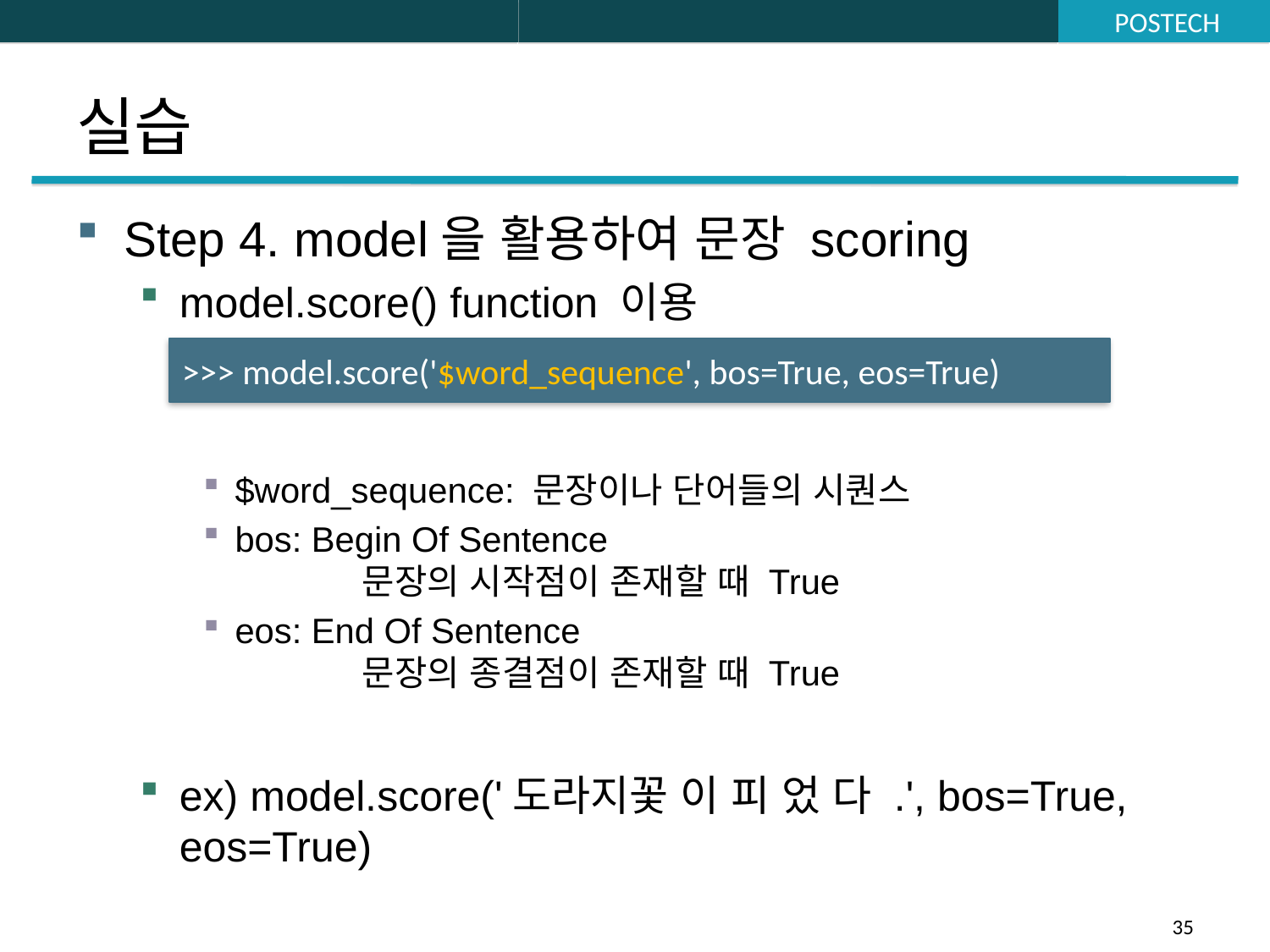

# 실습
Step 4. model을 활용하여 문장 scoring
model.score() function 이용

$word_sequence: 문장이나 단어들의 시퀀스
bos: Begin Of Sentence
	문장의 시작점이 존재할 때 True
eos: End Of Sentence
	문장의 종결점이 존재할 때 True

ex) model.score('도라지꽃 이 피 었 다 .', bos=True, eos=True)
>>> model.score('$word_sequence', bos=True, eos=True)
35